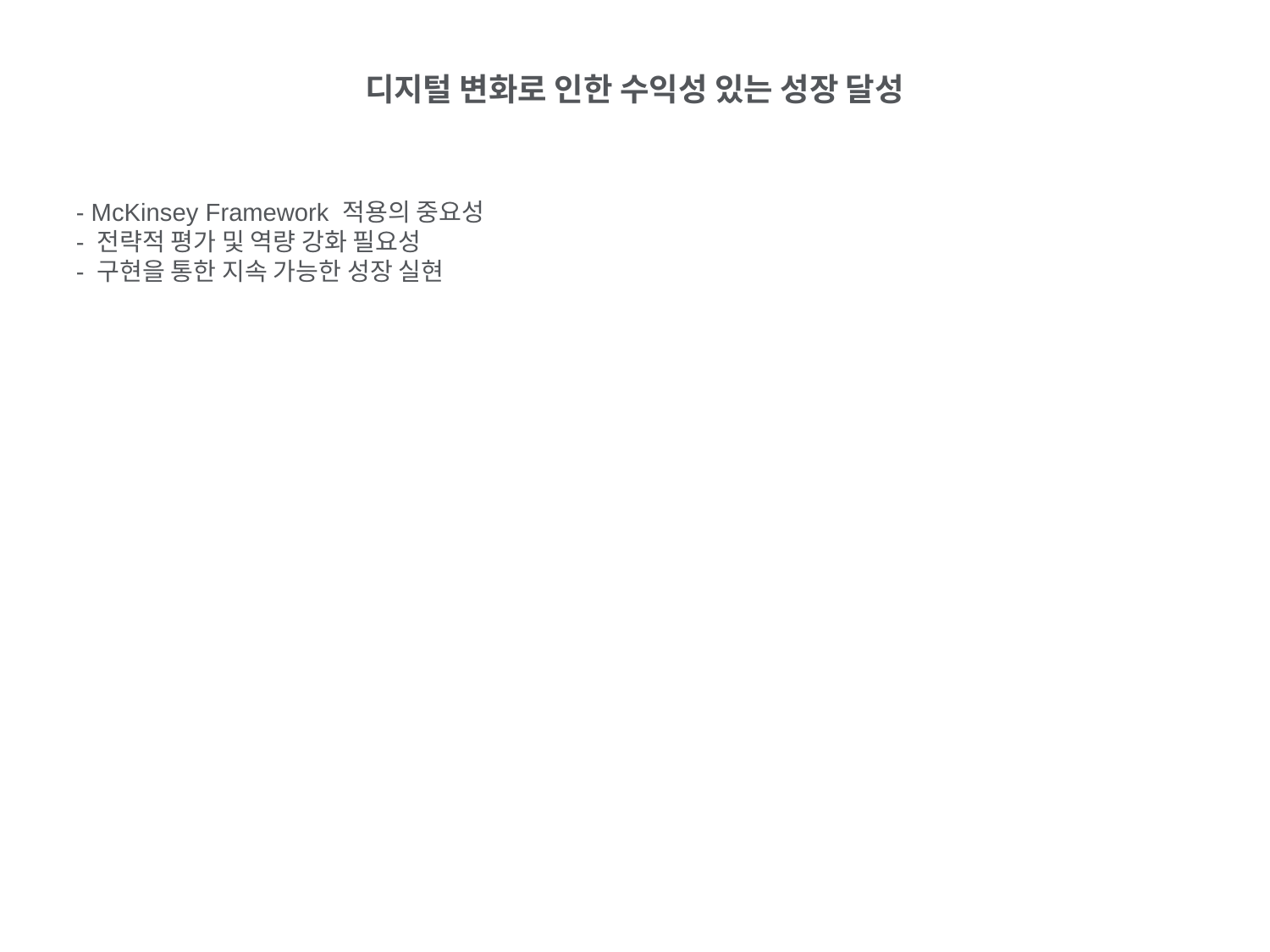

디지털 변화로 인한 수익성 있는 성장 달성
- McKinsey Framework 적용의 중요성
- 전략적 평가 및 역량 강화 필요성
- 구현을 통한 지속 가능한 성장 실현